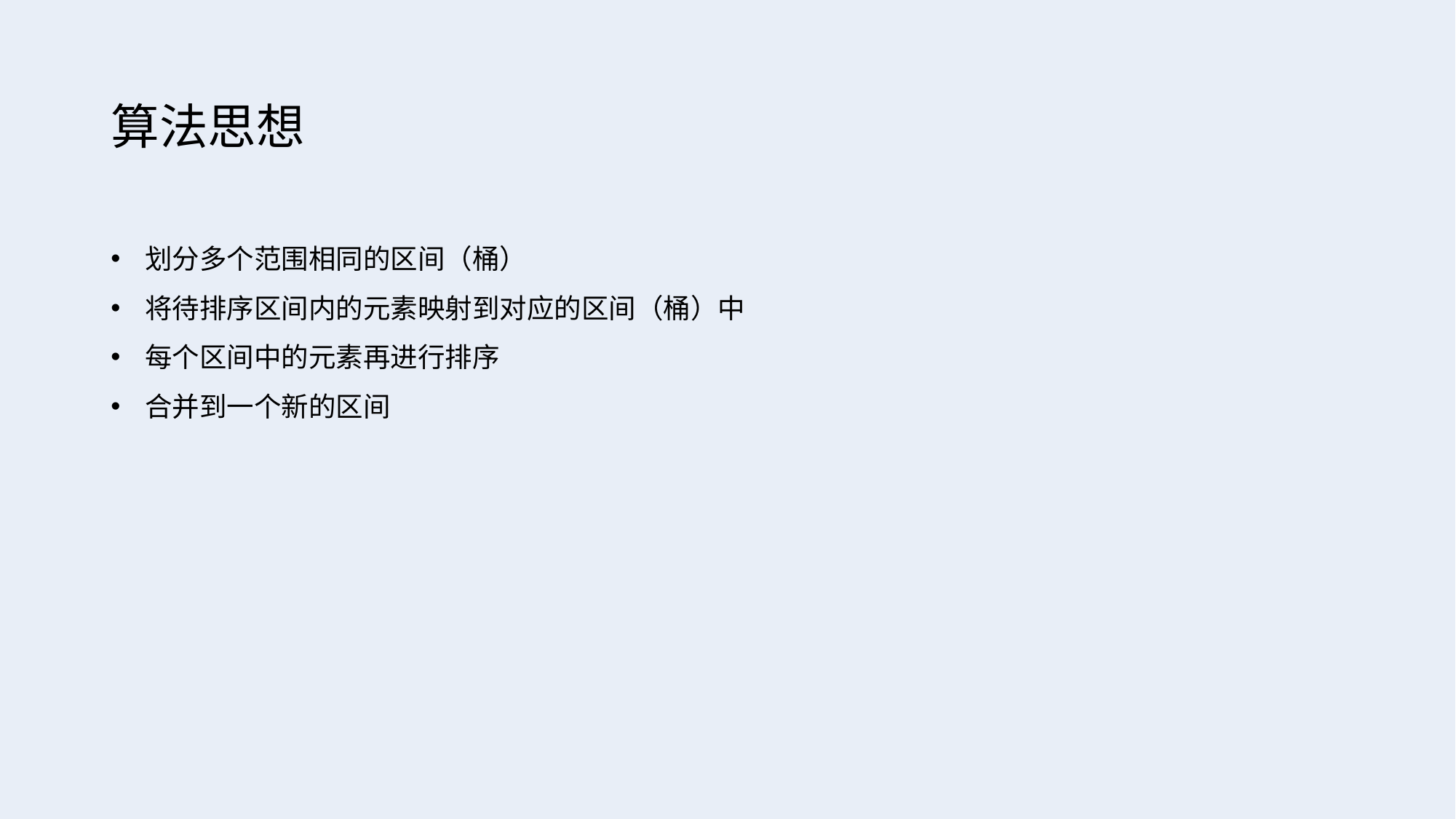

算法思想
划分多个范围相同的区间（桶）
将待排序区间内的元素映射到对应的区间（桶）中
每个区间中的元素再进行排序
合并到一个新的区间